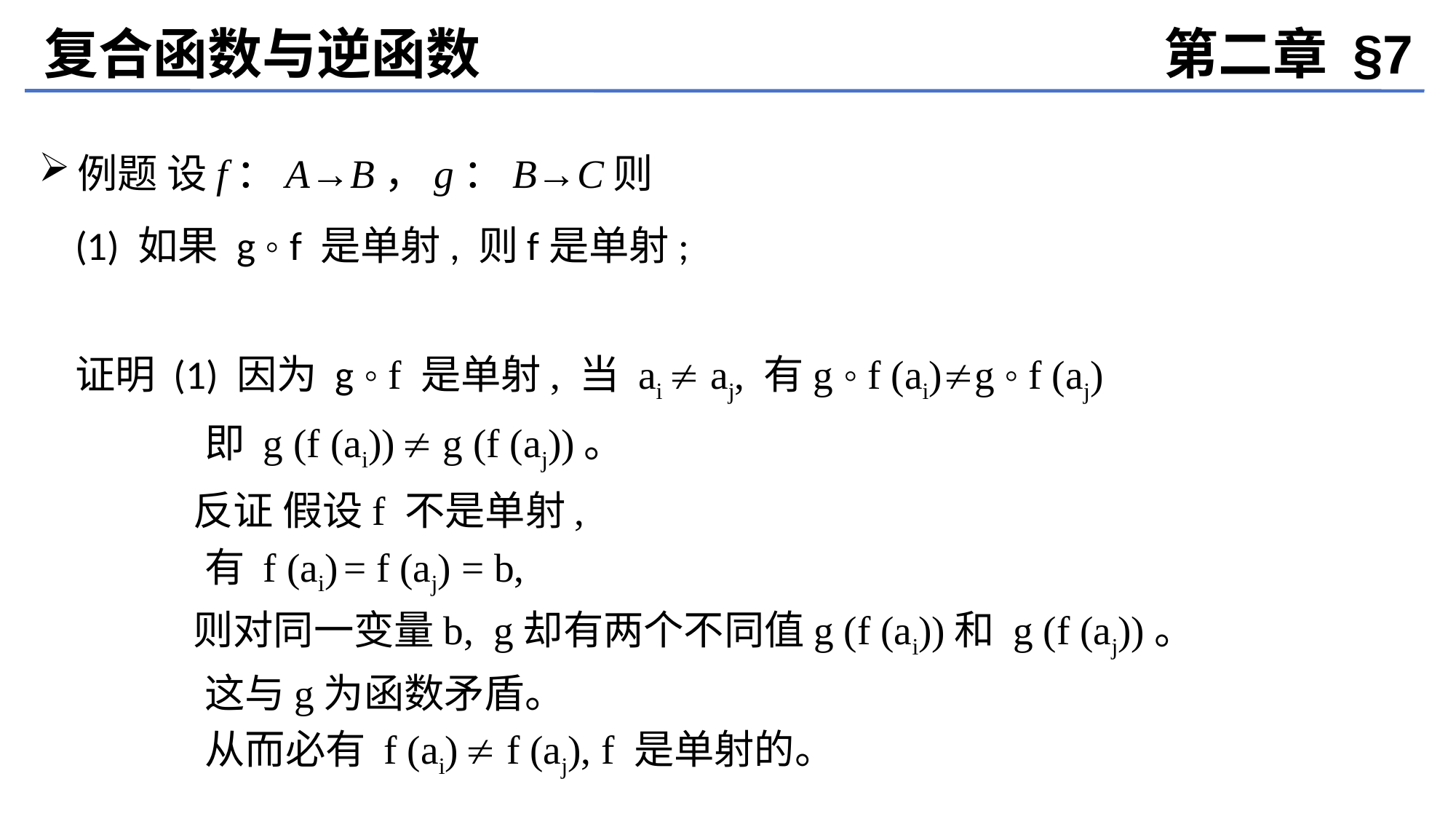

复合函数与逆函数
第二章 §7
例题 设f：A→B，g：B→C则
    (1) 如果 g ◦ f 是单射, 则f是单射;

   证明 (1) 因为 g ◦ f 是单射, 当 ai ≠ aj, 有g ◦ f (ai)≠g ◦ f (aj)
	             即 g (f (ai)) ≠ g (f (aj))。
                反证 假设f 不是单射,
	             有 f (ai) = f (aj) = b,
                则对同一变量b,  g却有两个不同值g (f (ai))和 g (f (aj))。
	             这与g为函数矛盾。
	             从而必有 f (ai) ≠ f (aj), f 是单射的。